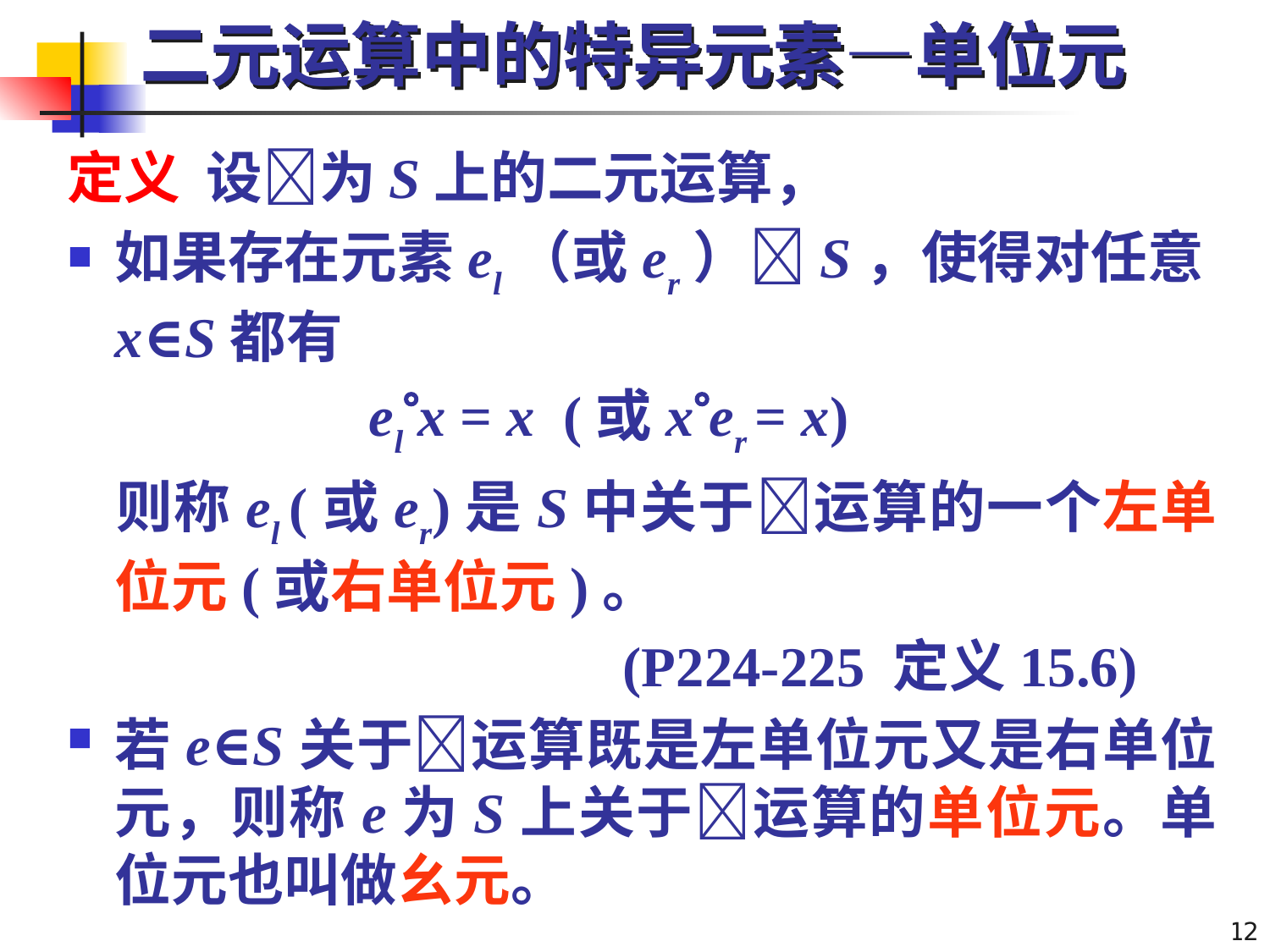

# 二元运算中的特异元素—单位元
定义  设°为S上的二元运算，
如果存在元素el（或er）∈S，使得对任意x∈S都有
			el°x = x  (或x°er = x)
	则称el (或er)是S中关于°运算的一个左单位元(或右单位元)。
					(P224-225 定义15.6)
若e∈S关于°运算既是左单位元又是右单位元，则称e为S上关于°运算的单位元。单位元也叫做幺元。
12